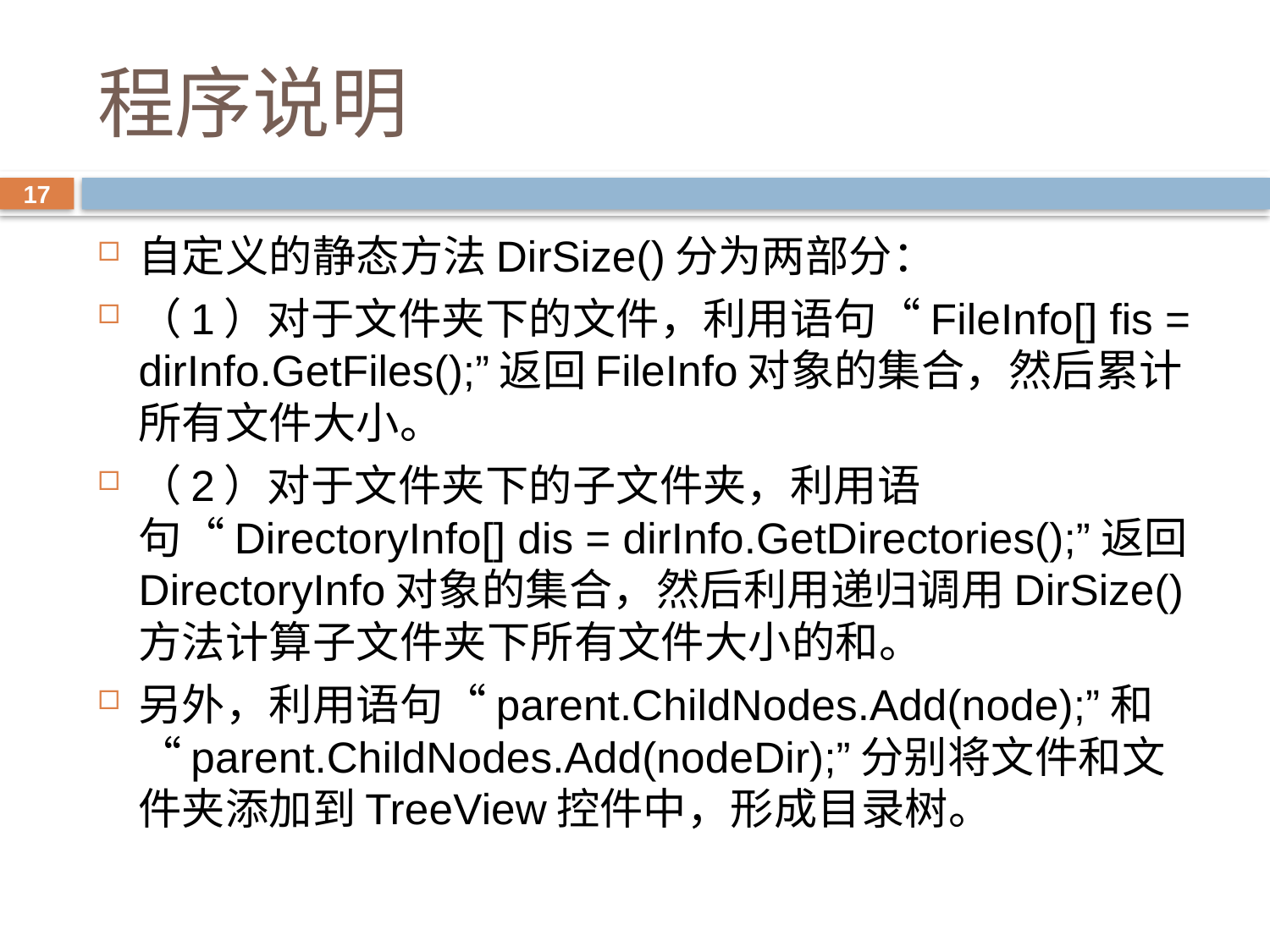

# 程序说明
17
自定义的静态方法DirSize()分为两部分：
（1）对于文件夹下的文件，利用语句“FileInfo[] fis = dirInfo.GetFiles();”返回FileInfo对象的集合，然后累计所有文件大小。
（2）对于文件夹下的子文件夹，利用语句“DirectoryInfo[] dis = dirInfo.GetDirectories();”返回DirectoryInfo对象的集合，然后利用递归调用DirSize()方法计算子文件夹下所有文件大小的和。
另外，利用语句“parent.ChildNodes.Add(node);”和“parent.ChildNodes.Add(nodeDir);”分别将文件和文件夹添加到TreeView控件中，形成目录树。